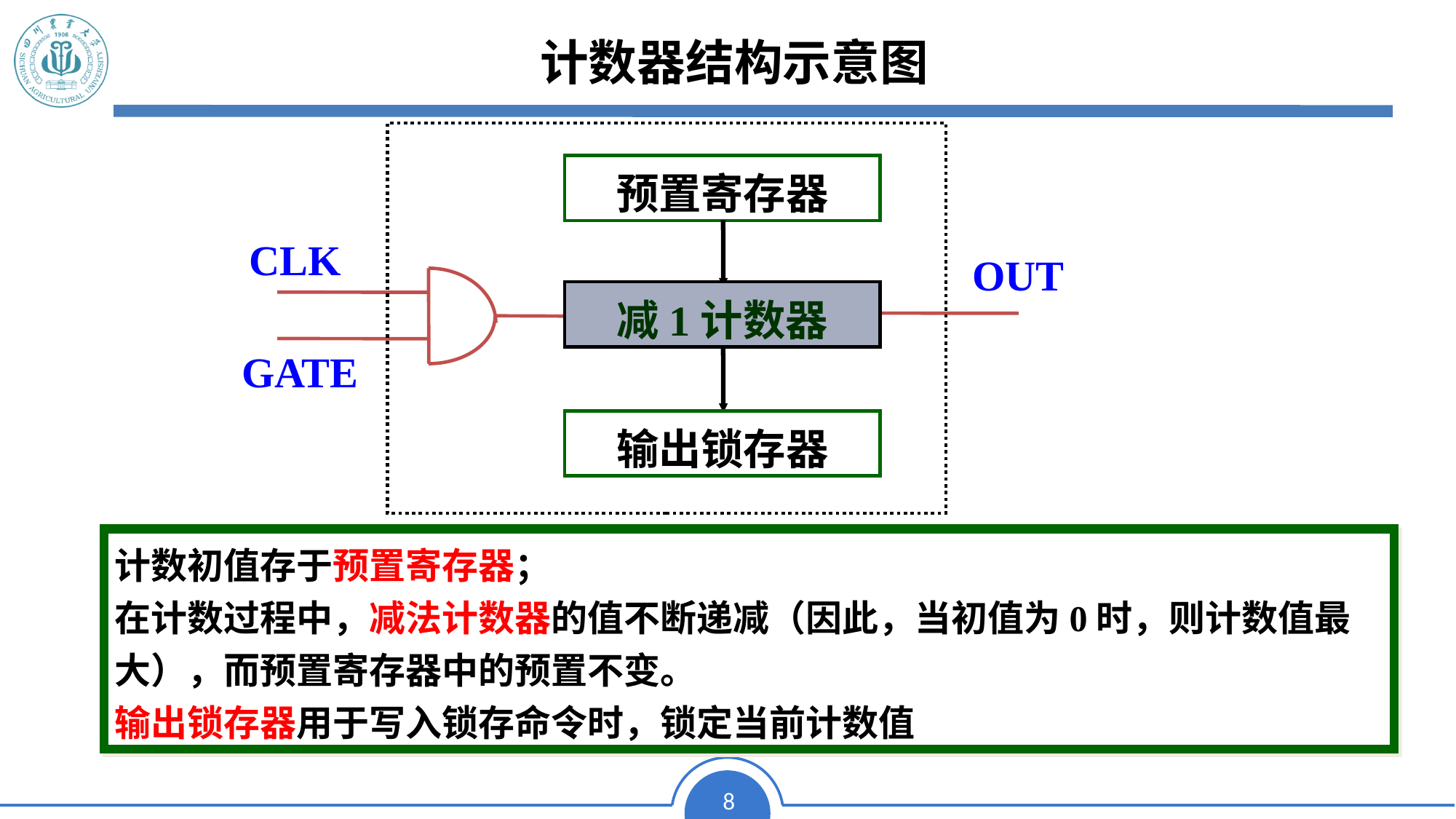

# 计数器结构示意图

预置寄存器

CLK
OUT

减1计数器

GATE

输出锁存器
计数初值存于预置寄存器；
在计数过程中，减法计数器的值不断递减（因此，当初值为0时，则计数值最大），而预置寄存器中的预置不变。
输出锁存器用于写入锁存命令时，锁定当前计数值